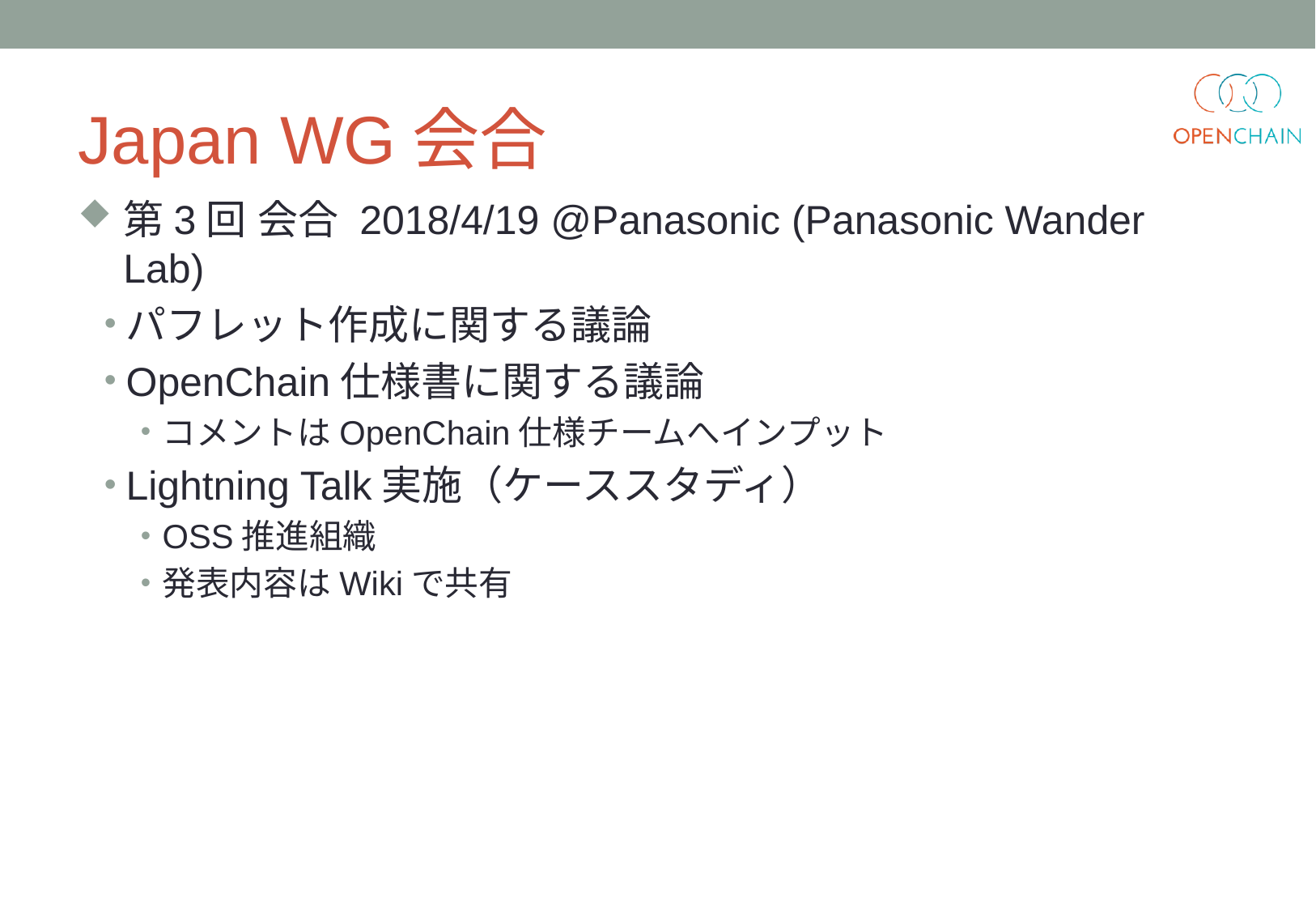

# Japan WG会合
第3回 会合 2018/4/19 @Panasonic (Panasonic Wander Lab)
パフレット作成に関する議論
OpenChain仕様書に関する議論
コメントはOpenChain仕様チームへインプット
Lightning Talk実施（ケーススタディ）
OSS推進組織
発表内容はWikiで共有